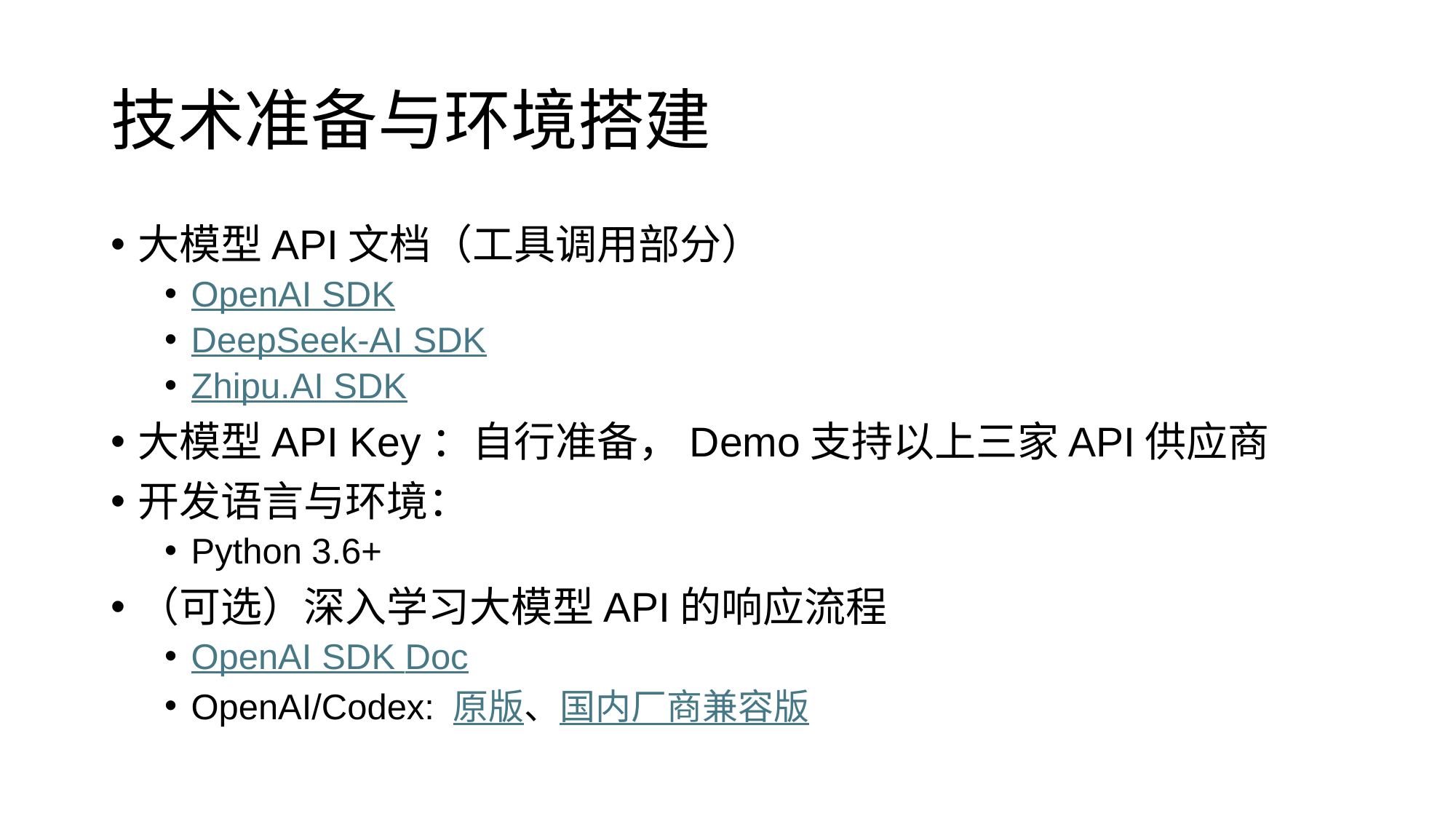

# 技术准备与环境搭建
大模型API文档（工具调用部分）
OpenAI SDK
DeepSeek-AI SDK
Zhipu.AI SDK
大模型API Key：自行准备，Demo支持以上三家API供应商
开发语言与环境：
Python 3.6+
（可选）深入学习大模型API的响应流程
OpenAI SDK Doc
OpenAI/Codex: 原版、国内厂商兼容版